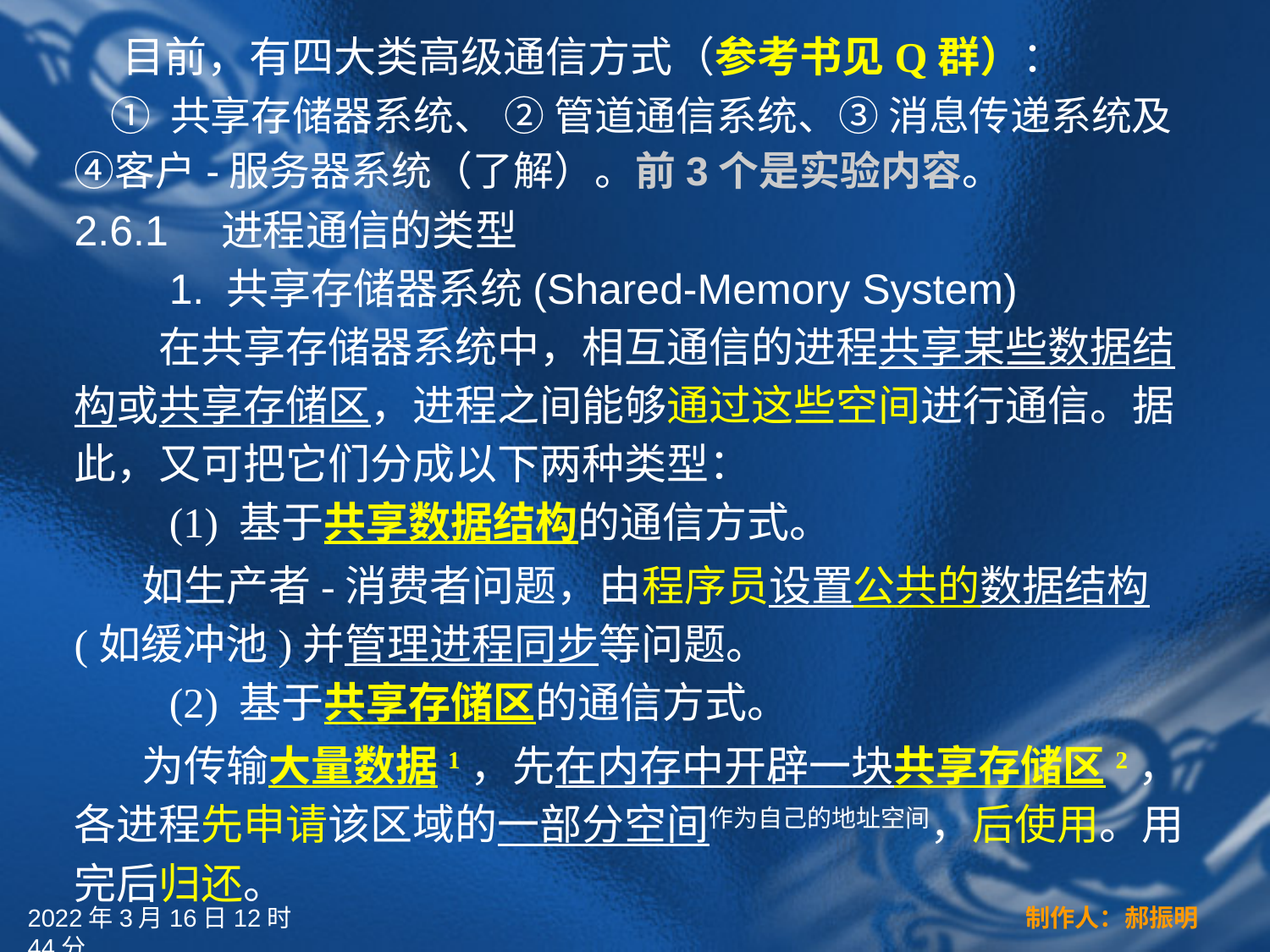

目前，有四大类高级通信方式（参考书见Q群）：
    ① 共享存储器系统、 ② 管道通信系统、③ 消息传递系统及④客户-服务器系统（了解）。前3个是实验内容。
2.6.1　进程通信的类型
　　1. 共享存储器系统(Shared-Memory System)
　　在共享存储器系统中，相互通信的进程共享某些数据结构或共享存储区，进程之间能够通过这些空间进行通信。据此，又可把它们分成以下两种类型：
　　(1) 基于共享数据结构的通信方式。
      如生产者-消费者问题，由程序员设置公共的数据结构(如缓冲池)并管理进程同步等问题。
　　(2) 基于共享存储区的通信方式。
      为传输大量数据1，先在内存中开辟一块共享存储区2，各进程先申请该区域的一部分空间作为自己的地址空间，后使用。用完后归还。
2022年3月16日12时44分
制作人：郝振明